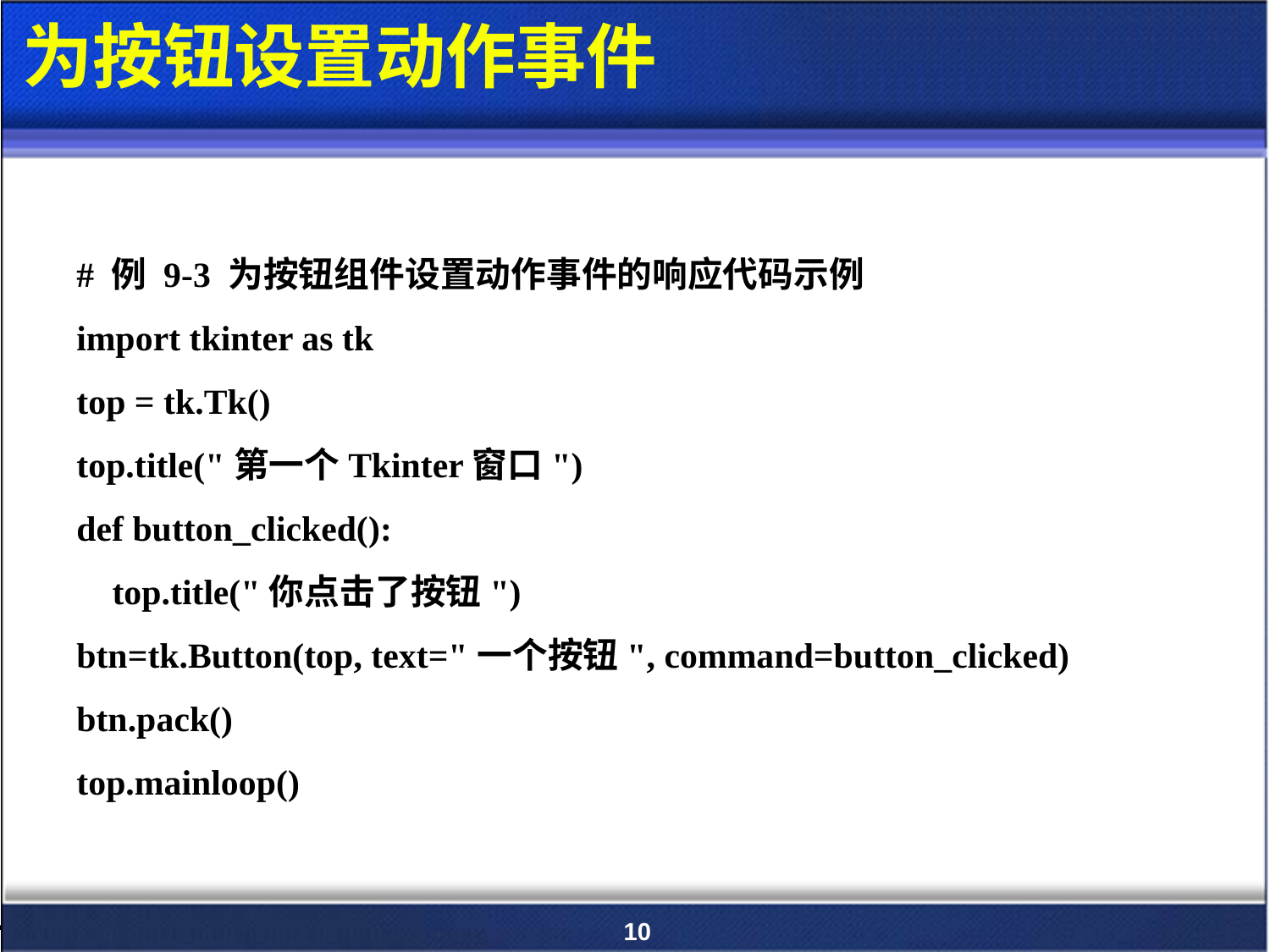

# 为按钮设置动作事件
# 例 9‑3 为按钮组件设置动作事件的响应代码示例
import tkinter as tk
top = tk.Tk()
top.title("第一个Tkinter窗口")
def button_clicked():
    top.title("你点击了按钮")
btn=tk.Button(top, text="一个按钮", command=button_clicked)
btn.pack()
top.mainloop()
10